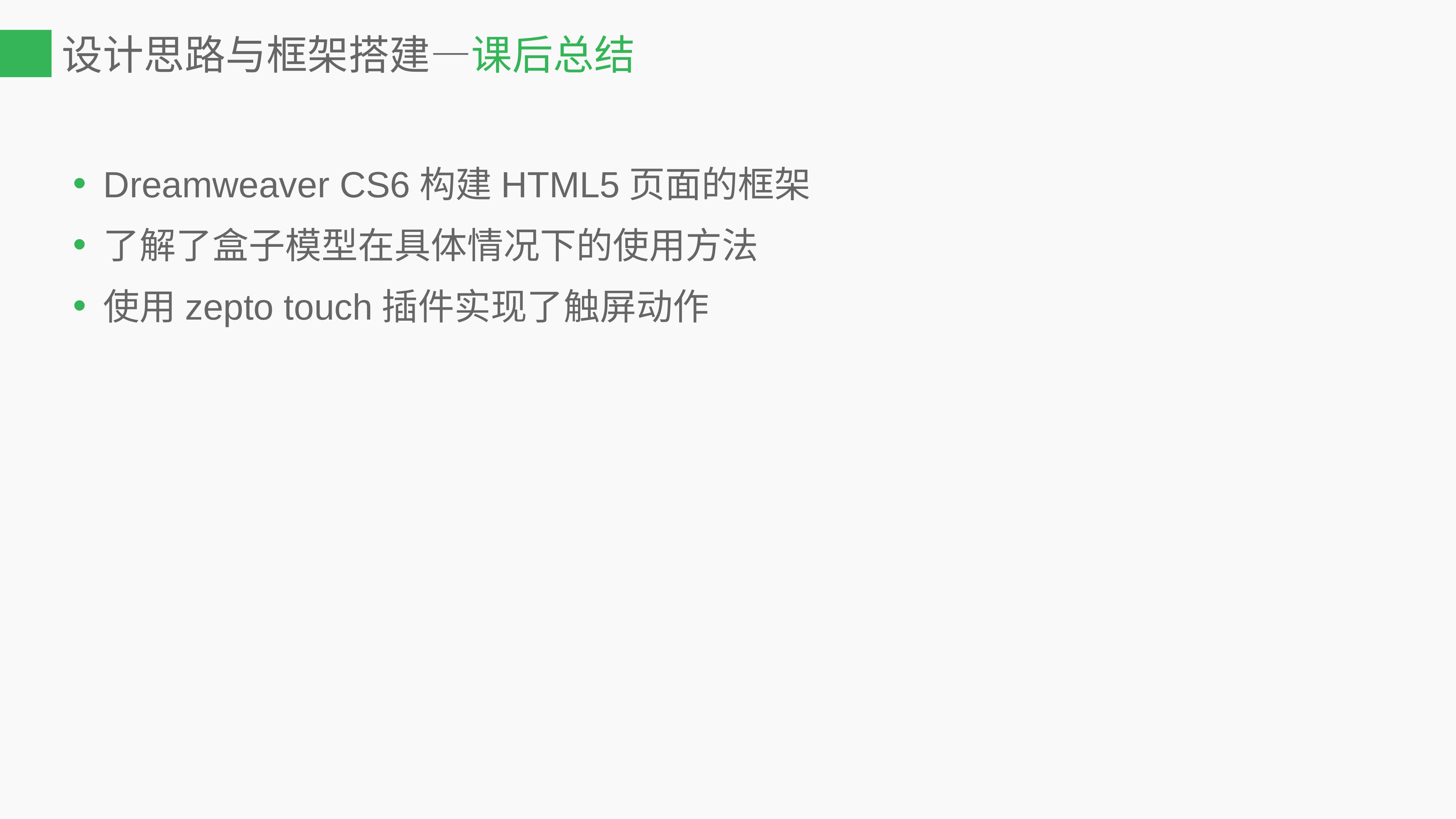

# 设计思路与框架搭建—课后总结
Dreamweaver CS6构建HTML5页面的框架
了解了盒子模型在具体情况下的使用方法
使用zepto touch插件实现了触屏动作